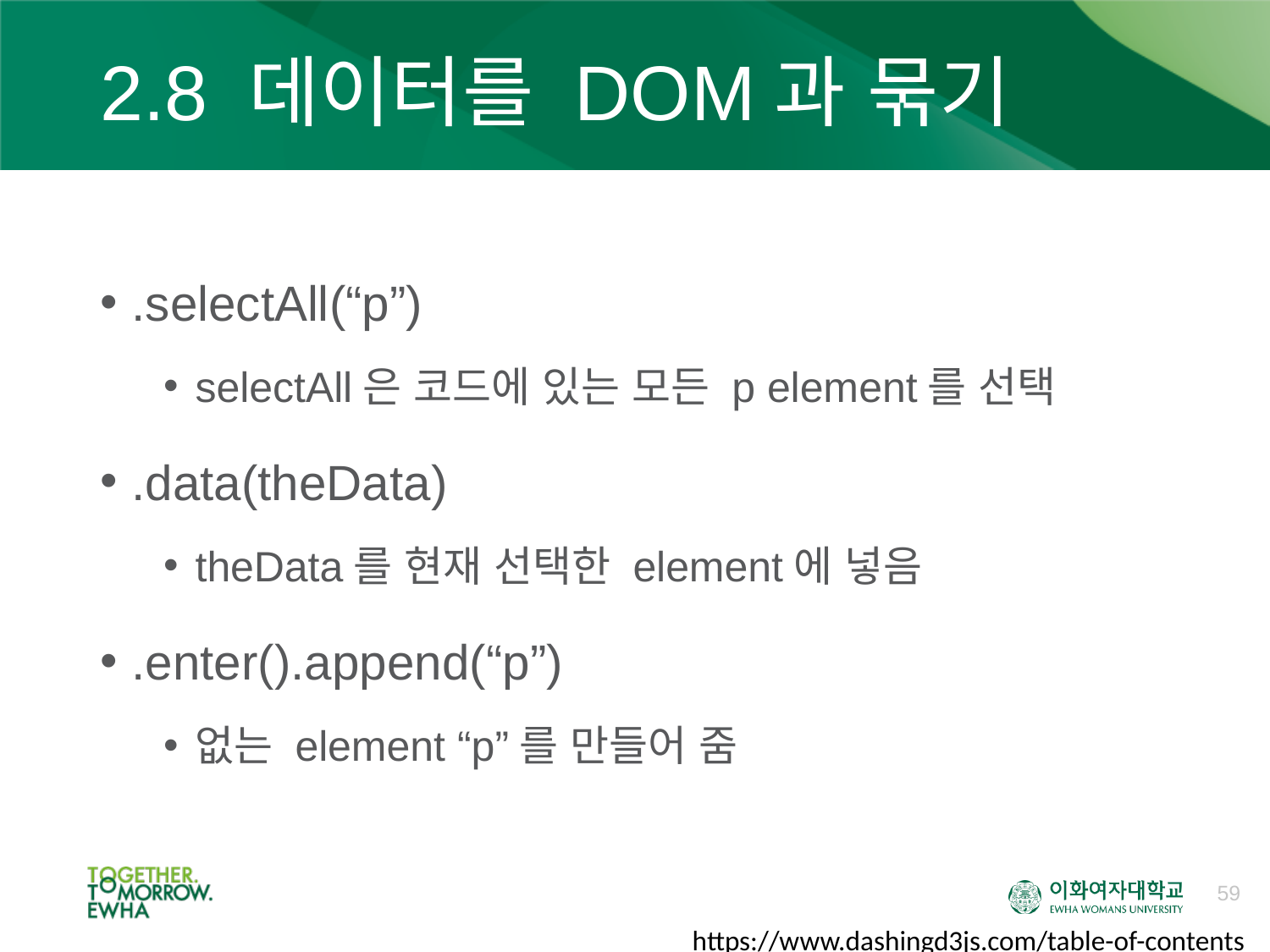

# 2.8 데이터를 DOM과 묶기
.selectAll(“p”)
selectAll은 코드에 있는 모든 p element를 선택
.data(theData)
theData를 현재 선택한 element에 넣음
.enter().append(“p”)
없는 element “p”를 만들어 줌
59
https://www.dashingd3js.com/table-of-contents